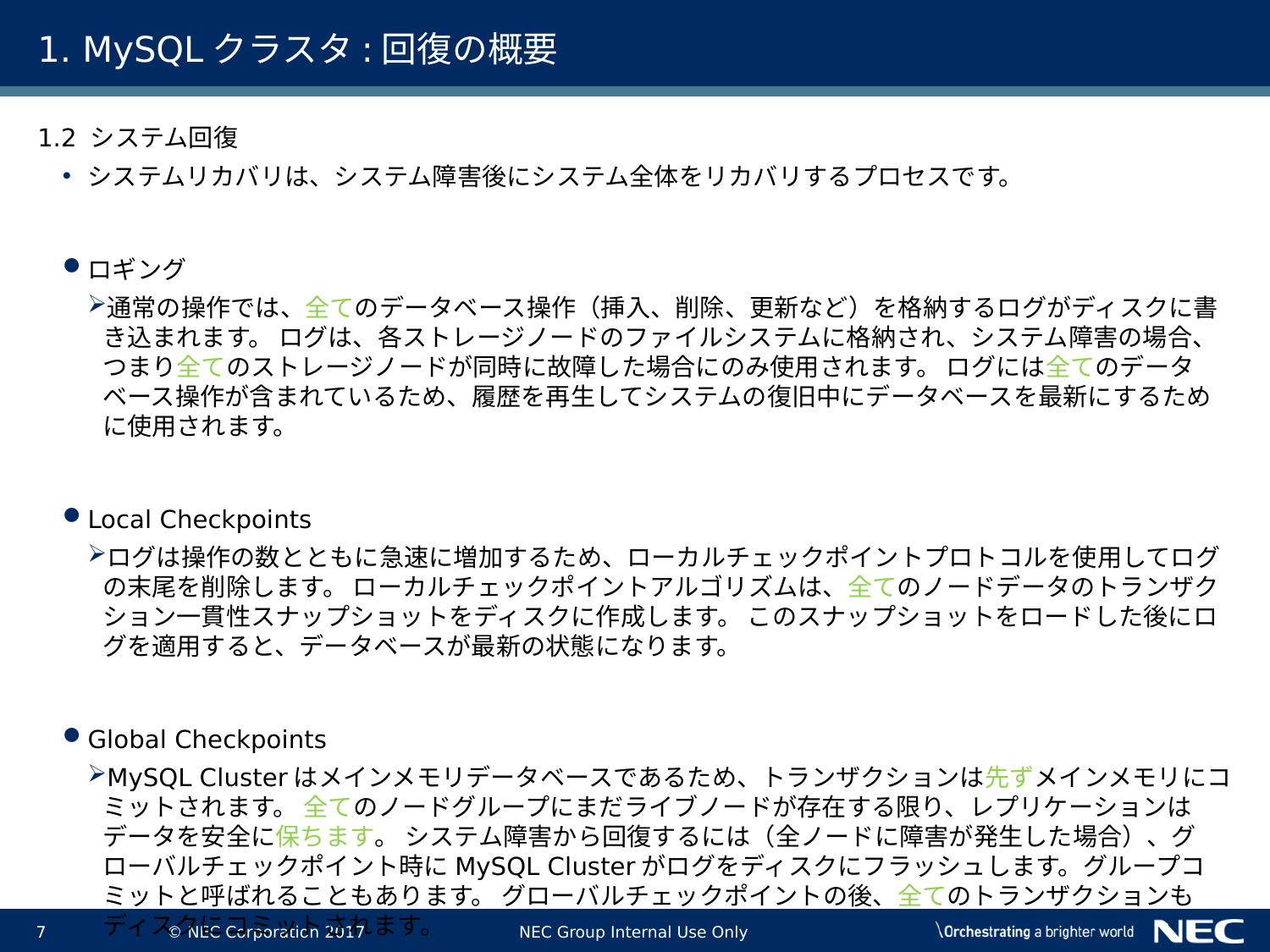

# 1. MySQLクラスタ:回復の概要
1.2 システム回復
システムリカバリは、システム障害後にシステム全体をリカバリするプロセスです。

ロギング
通常の操作では、全てのデータベース操作（挿入、削除、更新など）を格納するログがディスクに書き込まれます。 ログは、各ストレージノードのファイルシステムに格納され、システム障害の場合、つまり全てのストレージノードが同時に故障した場合にのみ使用されます。 ログには全てのデータベース操作が含まれているため、履歴を再生してシステムの復旧中にデータベースを最新にするために使用されます。

Local Checkpoints
ログは操作の数とともに急速に増加するため、ローカルチェックポイントプロトコルを使用してログの末尾を削除します。 ローカルチェックポイントアルゴリズムは、全てのノードデータのトランザクション一貫性スナップショットをディスクに作成します。 このスナップショットをロードした後にログを適用すると、データベースが最新の状態になります。

Global Checkpoints
MySQL Clusterはメインメモリデータベースであるため、トランザクションは先ずメインメモリにコミットされます。 全てのノードグループにまだライブノードが存在する限り、レプリケーションはデータを安全に保ちます。 システム障害から回復するには（全ノードに障害が発生した場合）、グローバルチェックポイント時にMySQL Clusterがログをディスクにフラッシュします。グループコミットと呼ばれることもあります。 グローバルチェックポイントの後、全てのトランザクションもディスクにコミットされます。